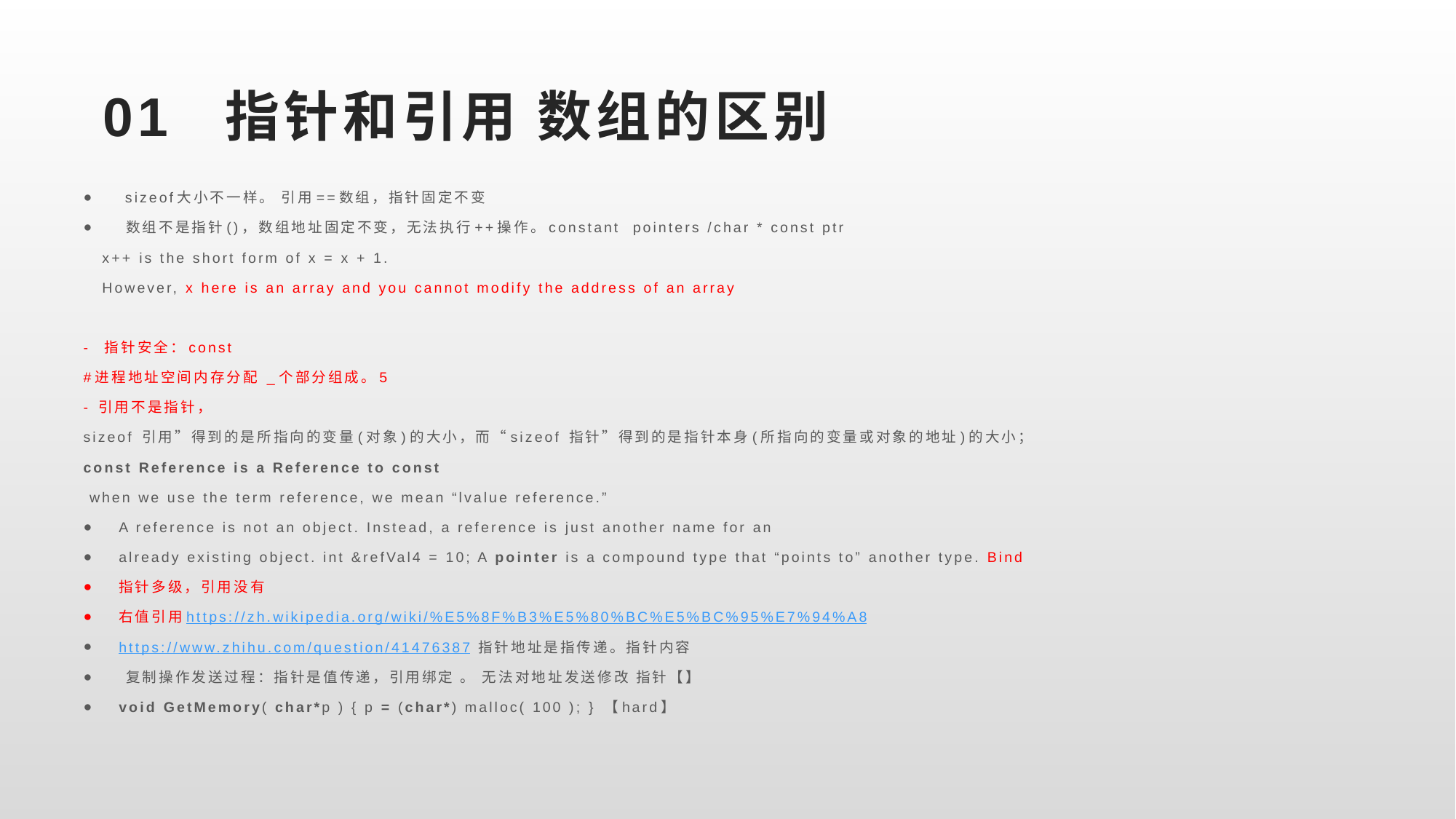

# 01  指针和引用 数组的区别
 sizeof大小不一样。 引用==数组，指针固定不变
 数组不是指针()，数组地址固定不变，无法执行++操作。constant  pointers /char * const ptr
   x++ is the short form of x = x + 1.
   However, x here is an array and you cannot modify the address of an array

-  指针安全：const
#进程地址空间内存分配 _个部分组成。5
- 引用不是指针，
sizeof 引用”得到的是所指向的变量(对象)的大小，而“sizeof 指针”得到的是指针本身(所指向的变量或对象的地址)的大小；
const Reference is a Reference to const
 when we use the term reference, we mean “lvalue reference.”
A reference is not an object. Instead, a reference is just another name for an
already existing object. int &refVal4 = 10; A pointer is a compound type that “points to” another type. Bind
指针多级，引用没有
右值引用https://zh.wikipedia.org/wiki/%E5%8F%B3%E5%80%BC%E5%BC%95%E7%94%A8
https://www.zhihu.com/question/41476387 指针地址是指传递。指针内容
 复制操作发送过程：指针是值传递，引用绑定 。 无法对地址发送修改 指针【】
void GetMemory( char*p ) { p = (char*) malloc( 100 ); } 【hard】